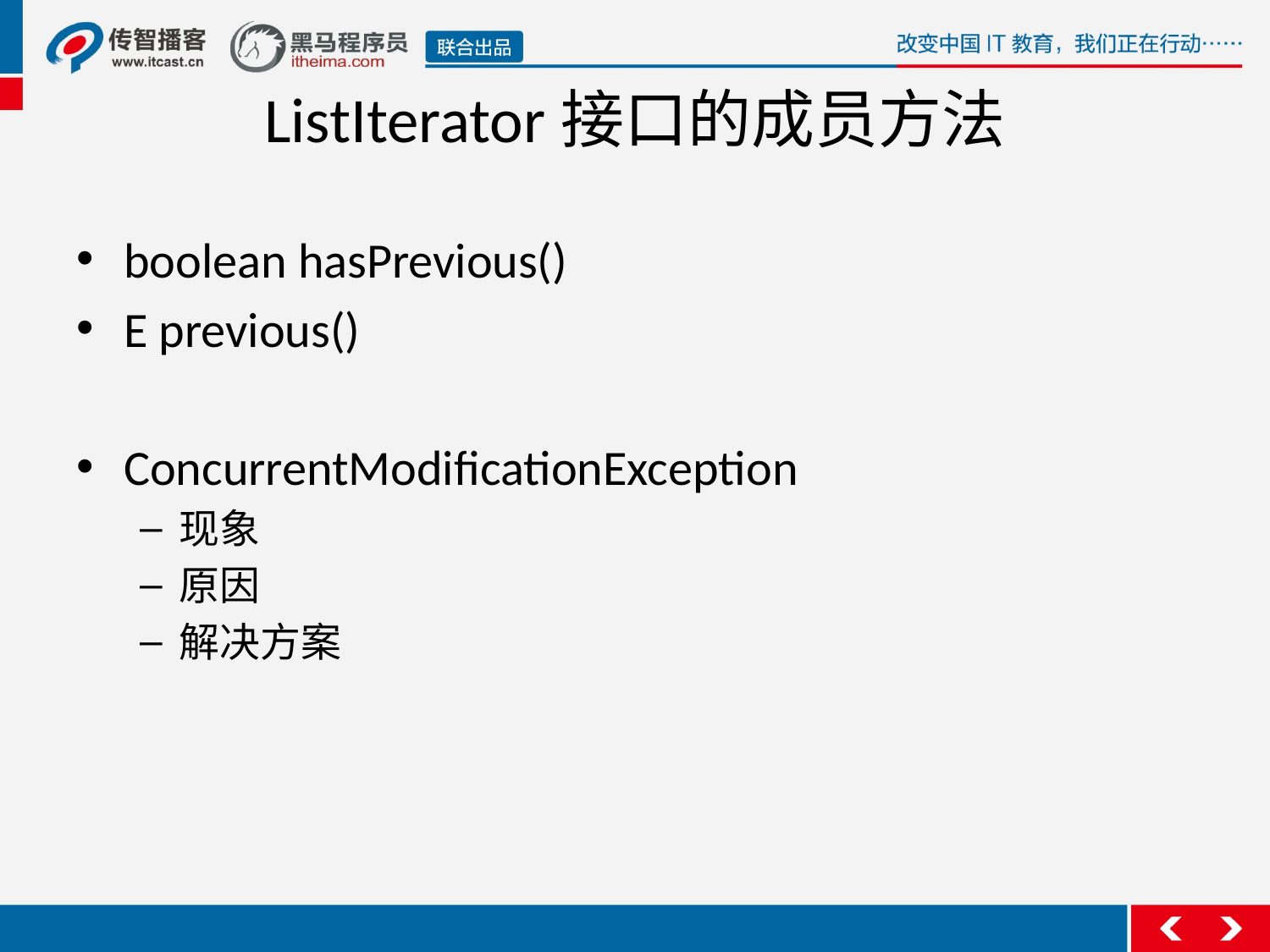

# ListIterator接口的成员方法
boolean hasPrevious()
E previous()

ConcurrentModificationException
现象
原因
解决方案